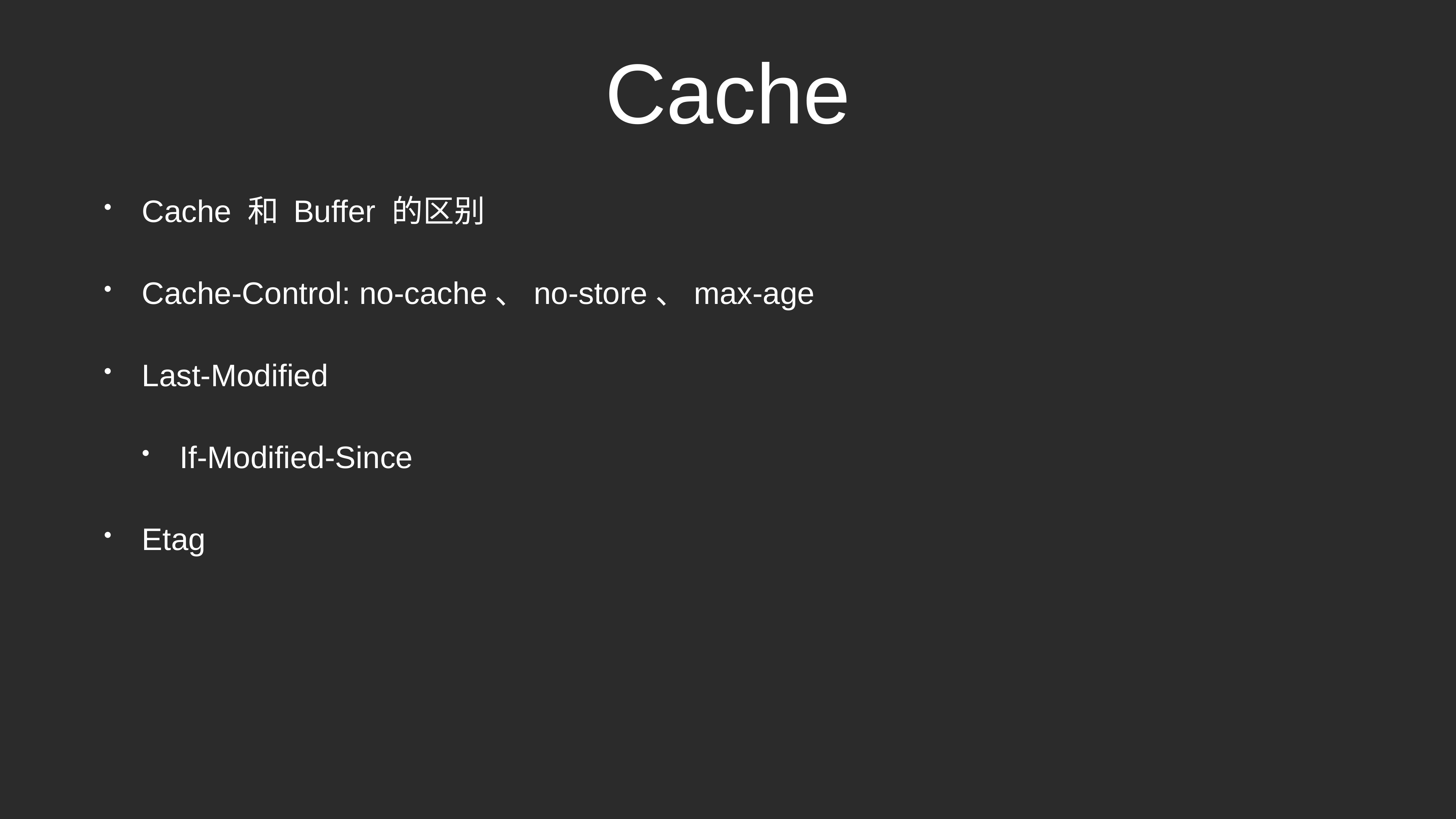

# Cache
Cache 和 Buffer 的区别
Cache-Control: no-cache、no-store、max-age
Last-Modified
If-Modified-Since
Etag